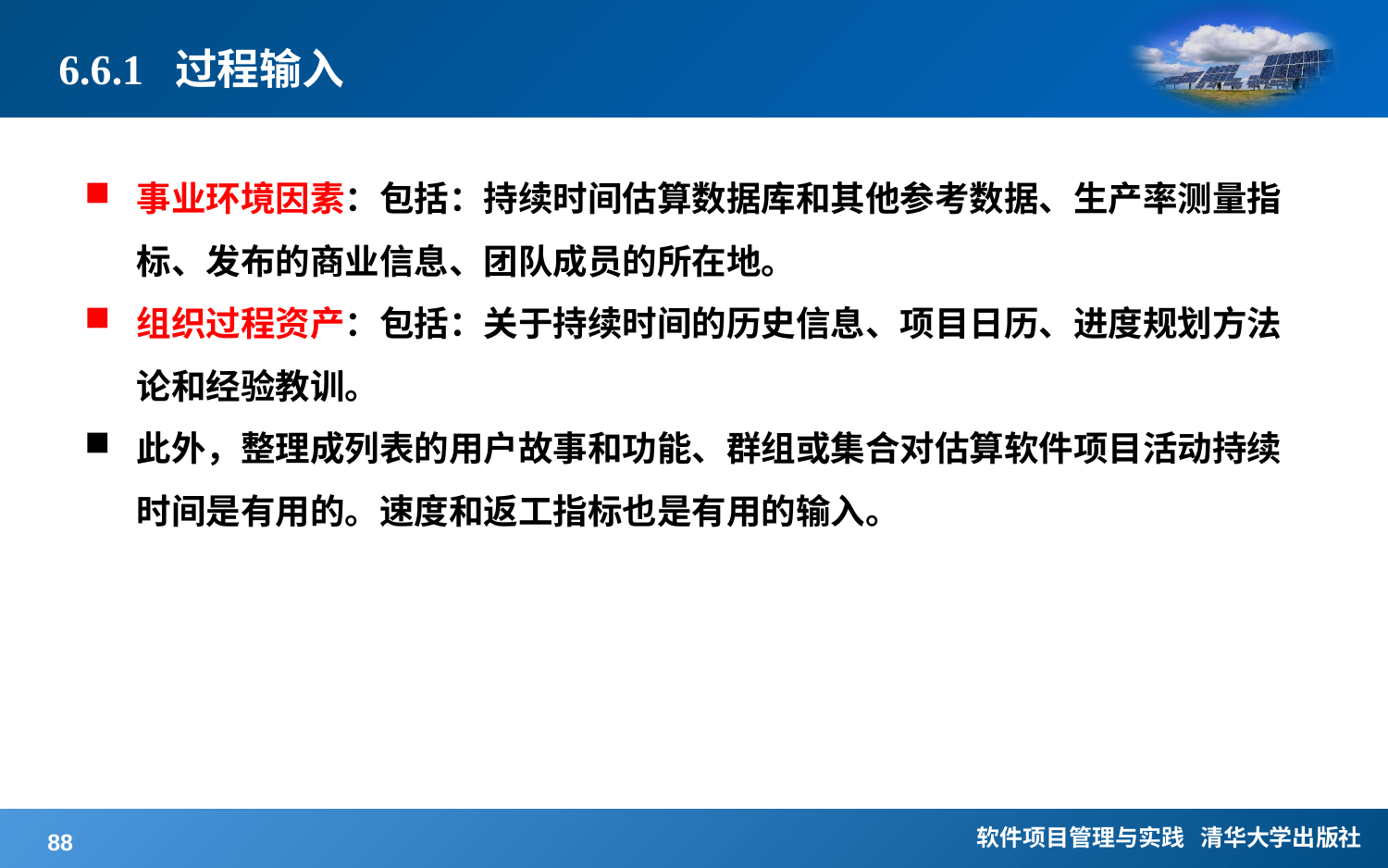

# 6.6.1  过程输入
事业环境因素：包括：持续时间估算数据库和其他参考数据、生产率测量指标、发布的商业信息、团队成员的所在地。
组织过程资产：包括：关于持续时间的历史信息、项目日历、进度规划方法论和经验教训。
此外，整理成列表的用户故事和功能、群组或集合对估算软件项目活动持续时间是有用的。速度和返工指标也是有用的输入。